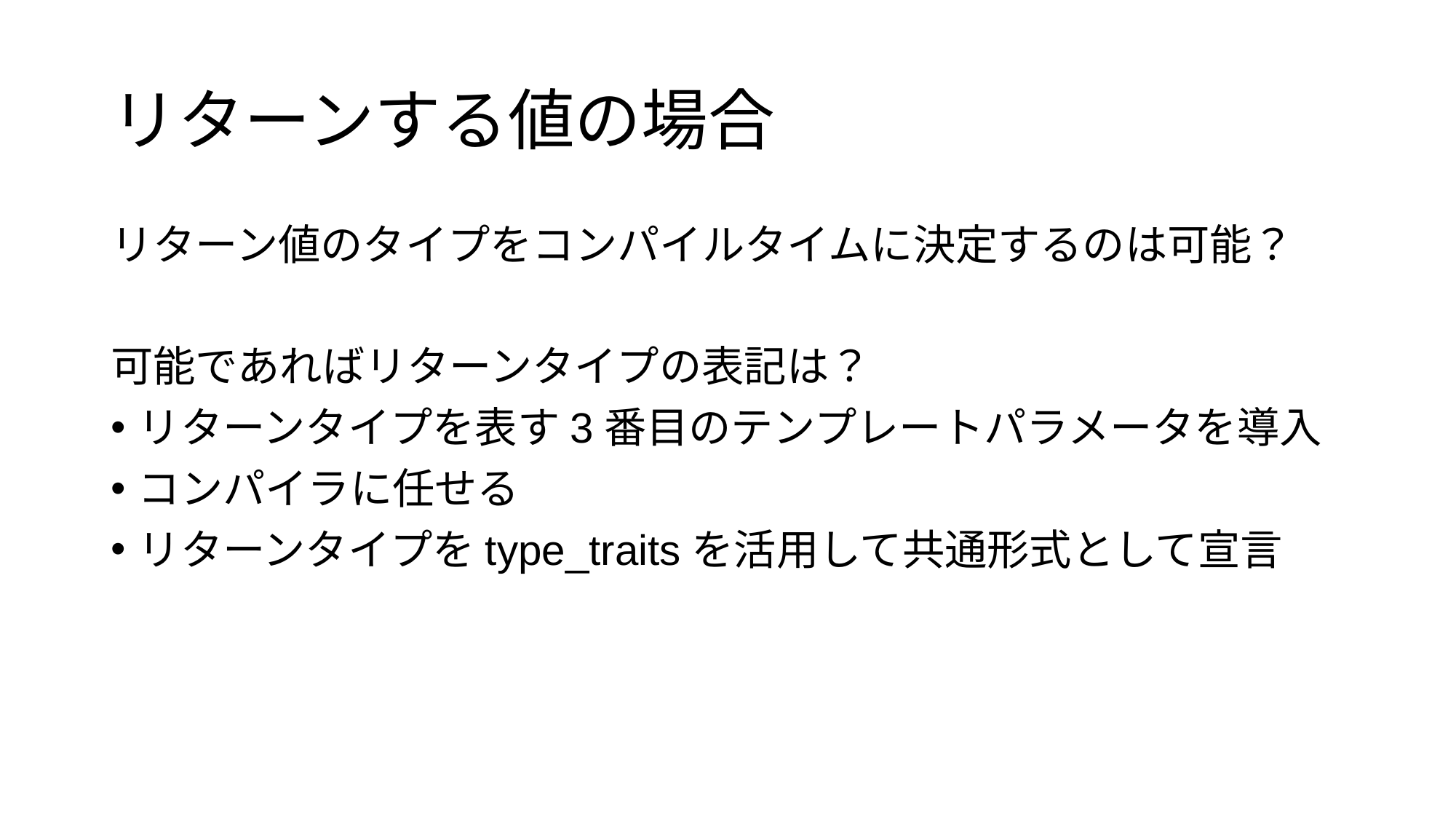

# リターンする値の場合
リターン値のタイプをコンパイルタイムに決定するのは可能？

可能であればリターンタイプの表記は？
リターンタイプを表す3番目のテンプレートパラメータを導入
コンパイラに任せる
リターンタイプをtype_traitsを活用して共通形式として宣言